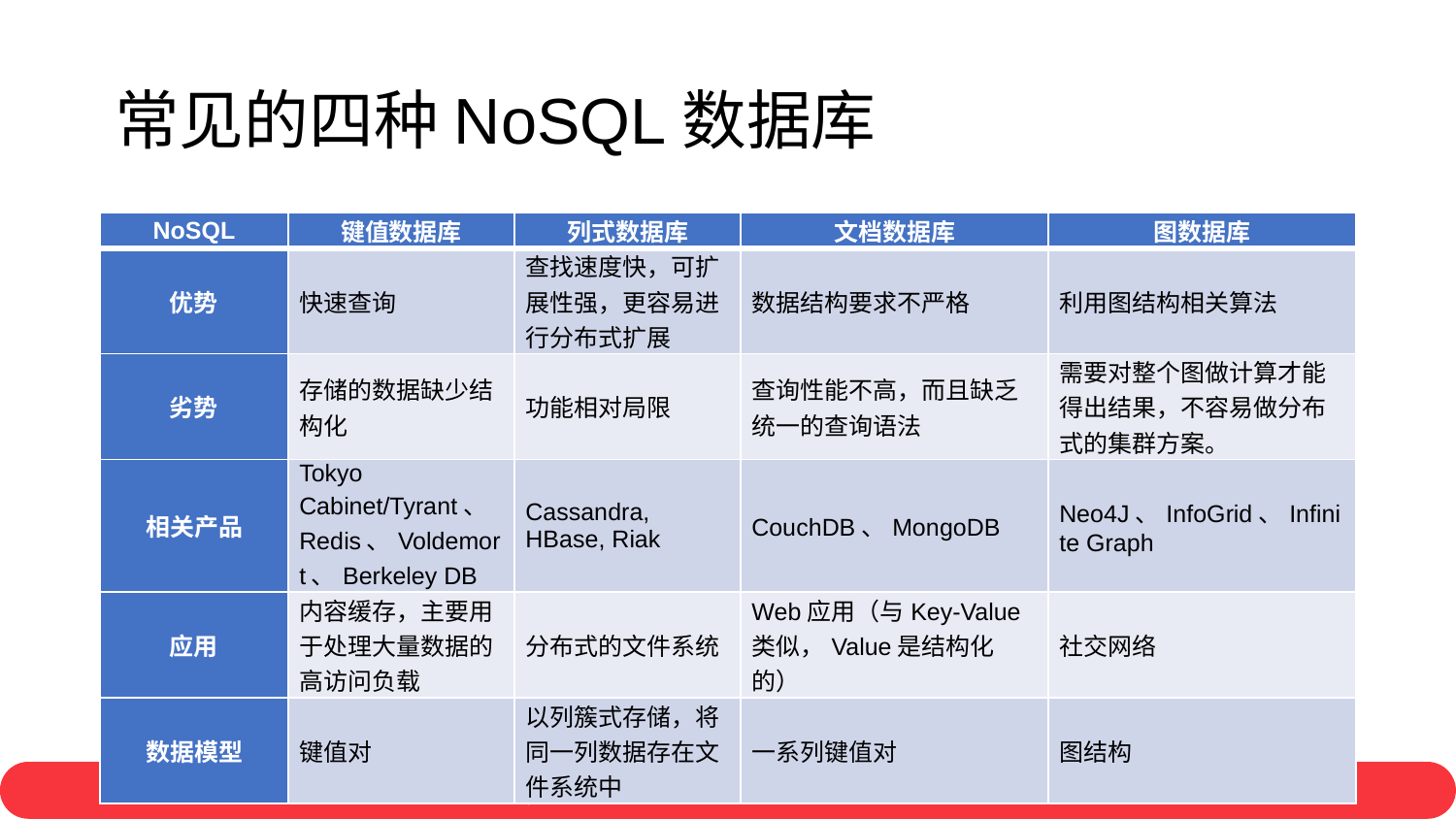

# 常见的四种NoSQL数据库
| NoSQL | 键值数据库 | 列式数据库 | 文档数据库 | 图数据库 |
| --- | --- | --- | --- | --- |
| 优势 | 快速查询 | 查找速度快，可扩展性强，更容易进行分布式扩展 | 数据结构要求不严格 | 利用图结构相关算法 |
| 劣势 | 存储的数据缺少结构化 | 功能相对局限 | 查询性能不高，而且缺乏统一的查询语法 | 需要对整个图做计算才能得出结果，不容易做分布式的集群方案。 |
| 相关产品 | Tokyo Cabinet/Tyrant、Redis、Voldemort、Berkeley DB | Cassandra, HBase, Riak | CouchDB、MongoDB | Neo4J、InfoGrid、Inﬁnite Graph |
| 应用 | 内容缓存，主要用于处理大量数据的高访问负载 | 分布式的文件系统 | Web应用（与Key-Value类似，Value是结构化的） | 社交网络 |
| 数据模型 | 键值对 | 以列簇式存储，将同一列数据存在文件系统中 | 一系列键值对 | 图结构 |